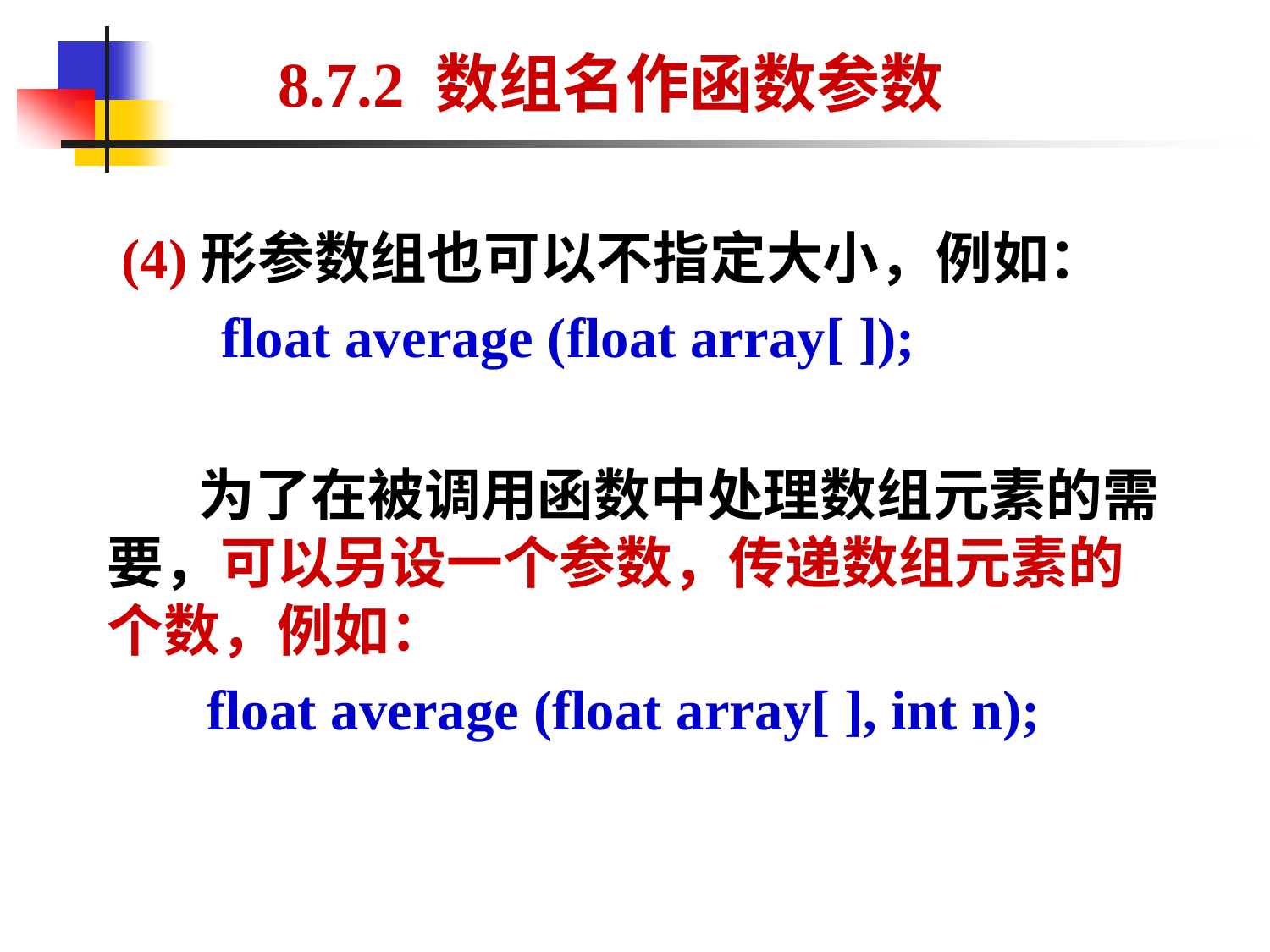

8.7.2 数组名作函数参数
 (4)形参数组也可以不指定大小，例如：
        float average (float array[ ]);

      为了在被调用函数中处理数组元素的需要，可以另设一个参数，传递数组元素的个数，例如：
       float average (float array[ ], int n);